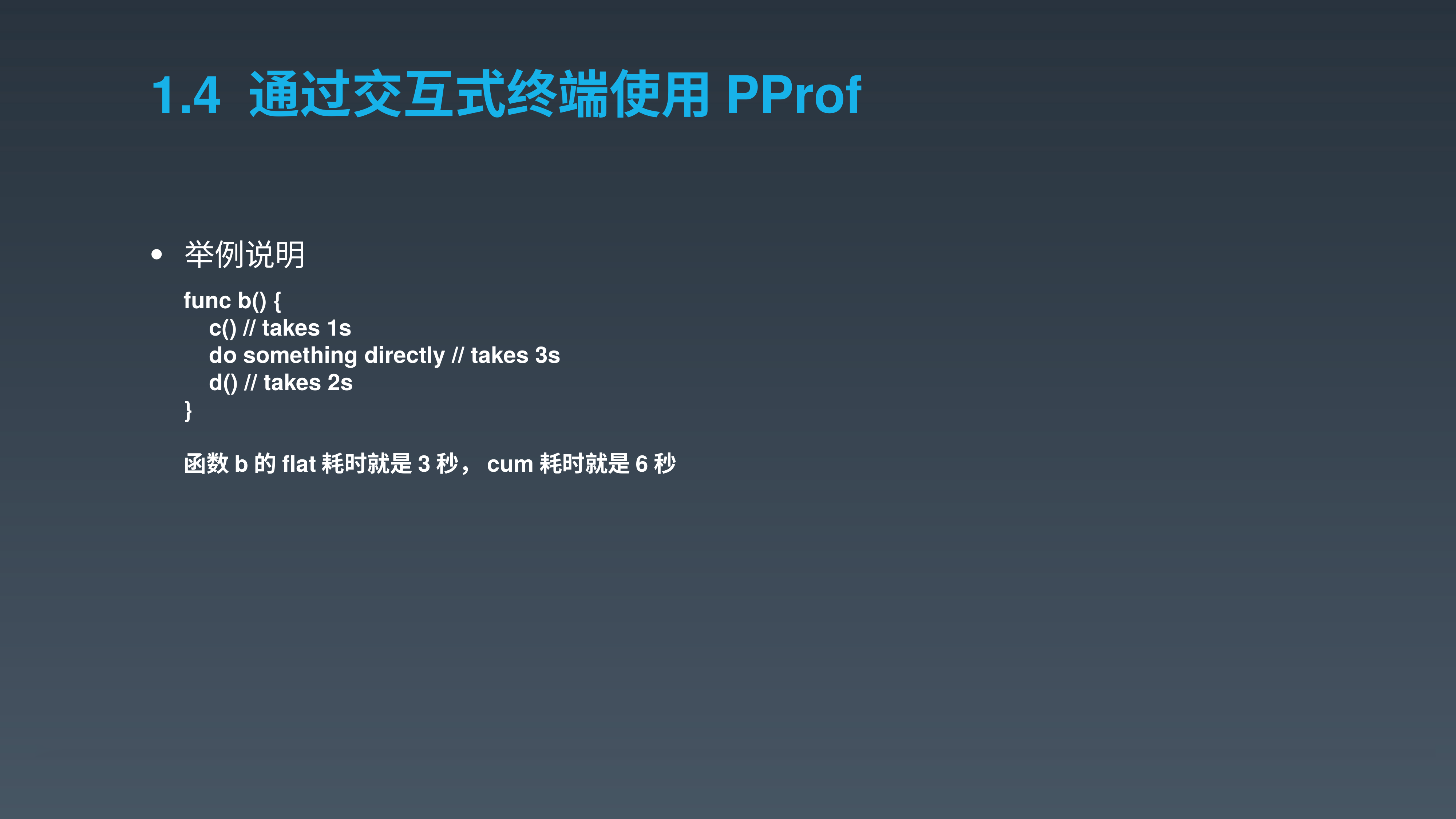

# 1.4 通过交互式终端使用PProf
举例说明
func b() {
    c() // takes 1s
    do something directly // takes 3s
    d() // takes 2s
}

函数b的flat耗时就是3秒，cum耗时就是6秒